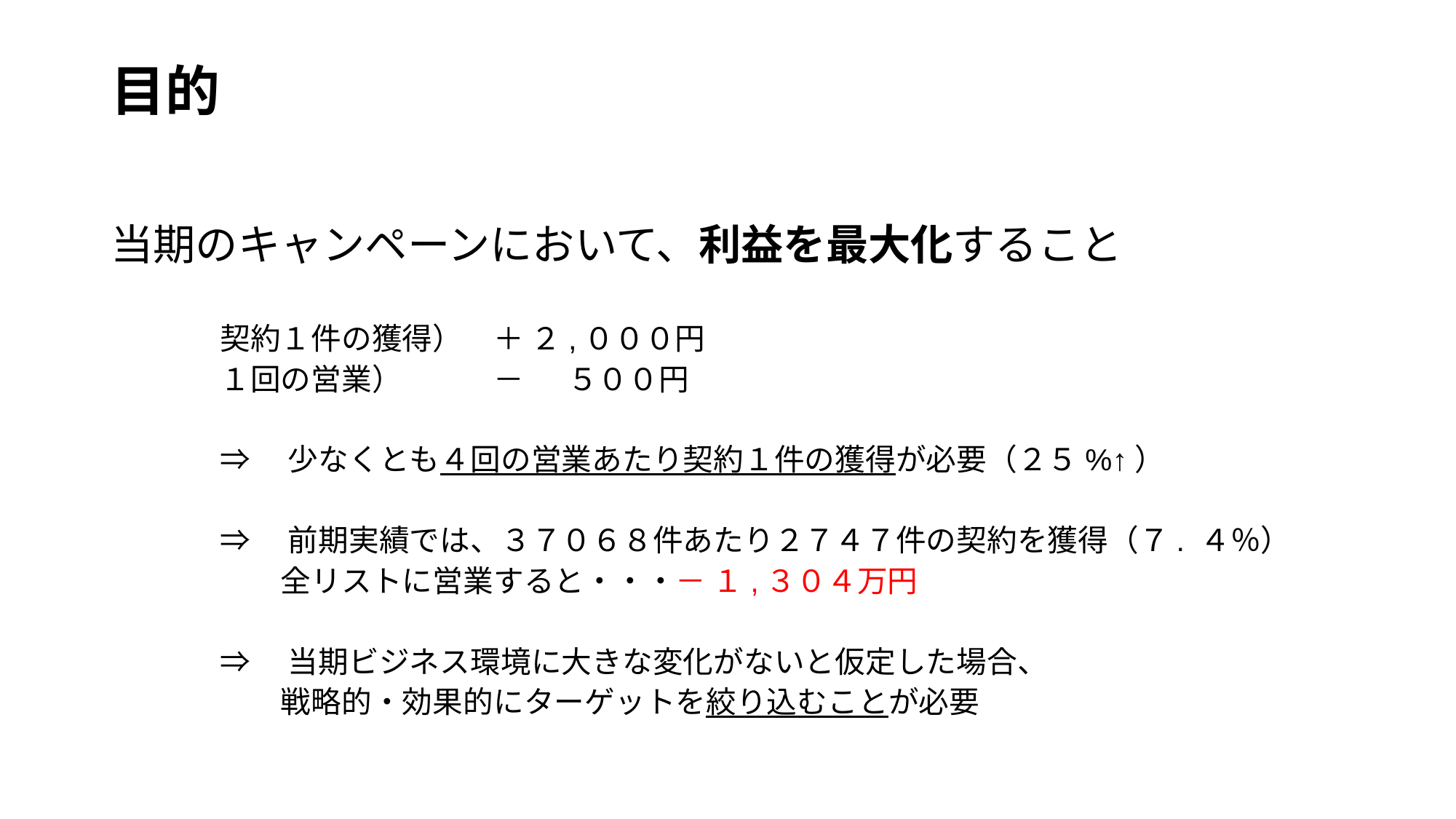

# 目的
当期のキャンペーンにおいて、利益を最大化すること

契約１件の獲得）　＋ ２,０００円
１回の営業）　　　－ 　 ５００円

⇒　少なくとも４回の営業あたり契約１件の獲得が必要（２５%↑）

⇒　前期実績では、３７０６８件あたり２７４７件の契約を獲得（７. ４％）
　　全リストに営業すると・・・－ １,３０４万円

⇒　当期ビジネス環境に大きな変化がないと仮定した場合、
　　戦略的・効果的にターゲットを絞り込むことが必要